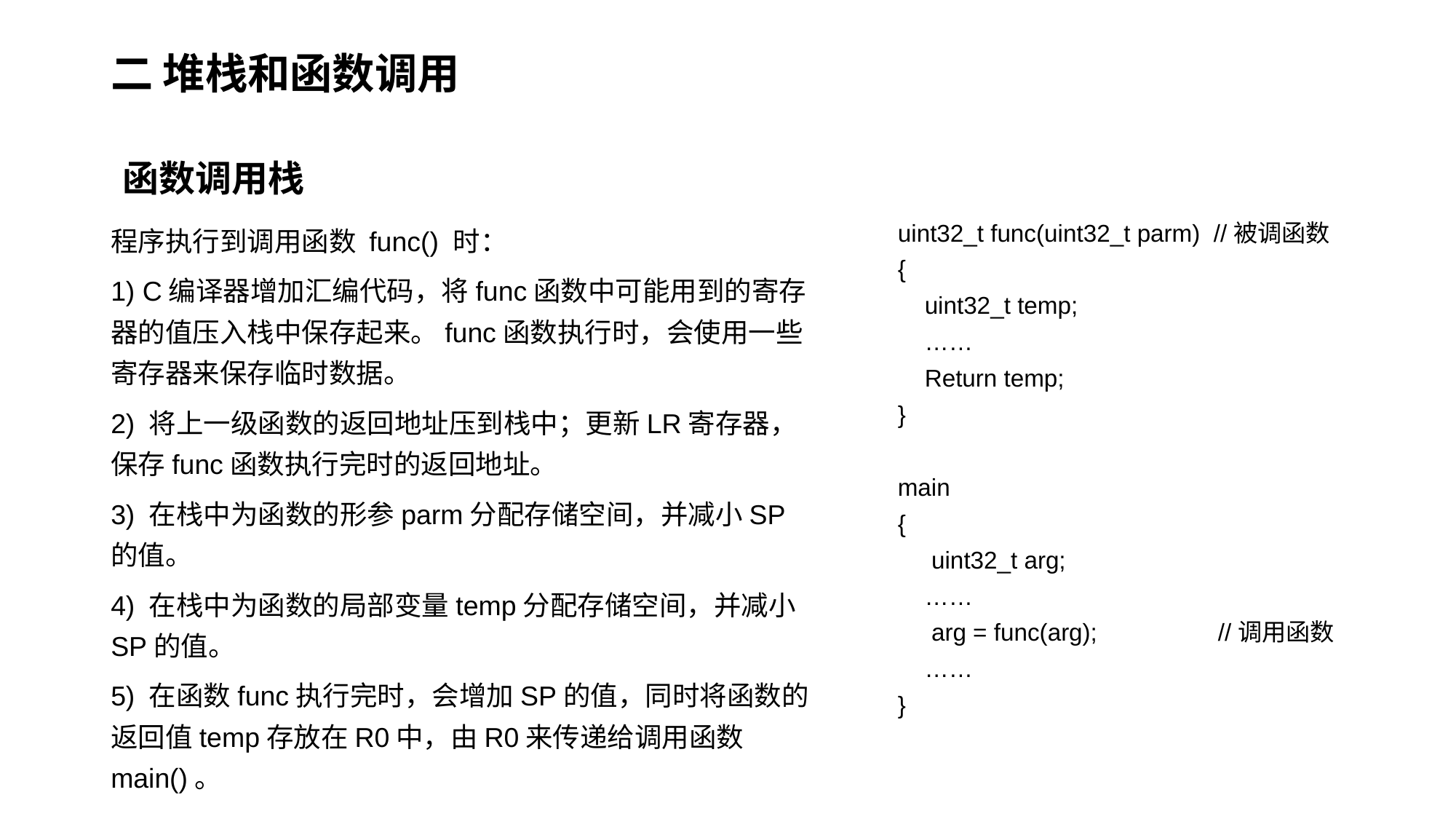

# 二 堆栈和函数调用
函数调用栈
uint32_t func(uint32_t parm)  //被调函数
{
    uint32_t temp;
    ……
    Return temp;
}

main
{
     uint32_t arg;
    ……
     arg = func(arg);                  //调用函数
    ……
}
程序执行到调用函数 func() 时：
1) C编译器增加汇编代码，将func函数中可能用到的寄存器的值压入栈中保存起来。func函数执行时，会使用一些寄存器来保存临时数据。
2) 将上一级函数的返回地址压到栈中；更新LR寄存器，保存func函数执行完时的返回地址。
3) 在栈中为函数的形参parm分配存储空间，并减小SP的值。
4) 在栈中为函数的局部变量temp分配存储空间，并减小SP的值。
5) 在函数func执行完时，会增加SP的值，同时将函数的返回值temp存放在R0中，由R0来传递给调用函数main()。